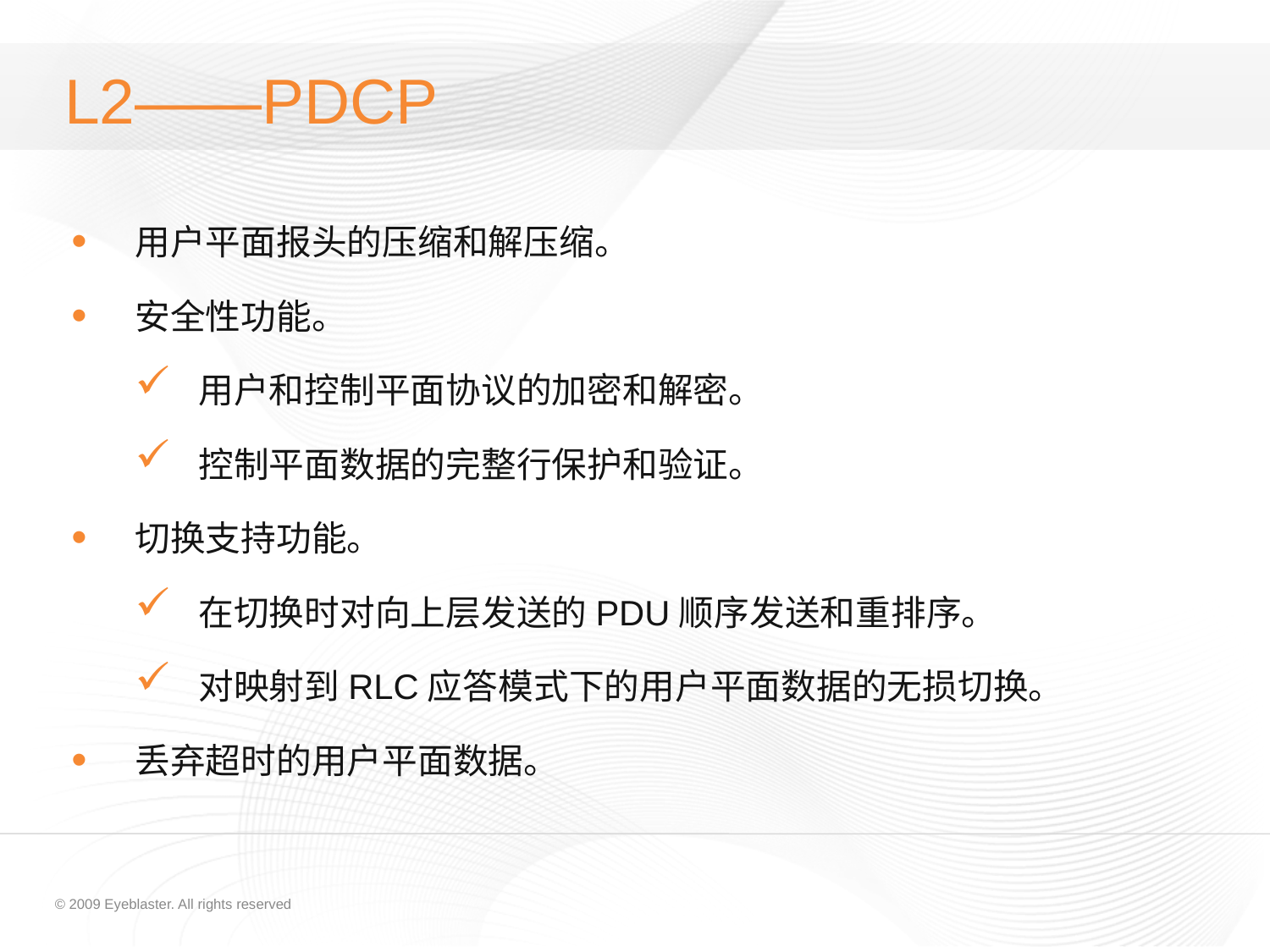

# L2——PDCP
用户平面报头的压缩和解压缩。
安全性功能。
用户和控制平面协议的加密和解密。
控制平面数据的完整行保护和验证。
切换支持功能。
在切换时对向上层发送的PDU顺序发送和重排序。
对映射到RLC应答模式下的用户平面数据的无损切换。
丢弃超时的用户平面数据。